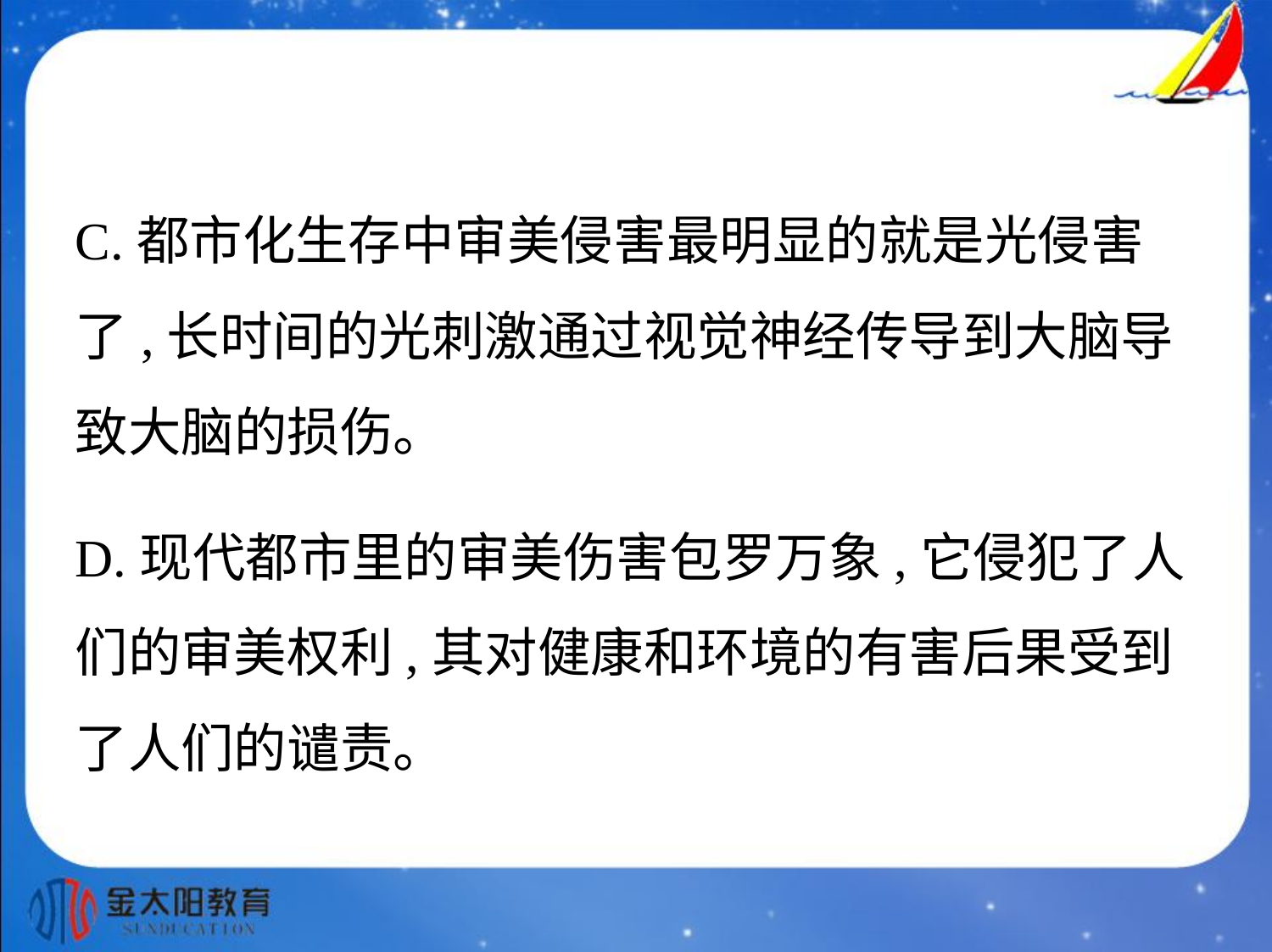

C.都市化生存中审美侵害最明显的就是光侵害
了,长时间的光刺激通过视觉神经传导到大脑导
致大脑的损伤。
D.现代都市里的审美伤害包罗万象,它侵犯了人
们的审美权利,其对健康和环境的有害后果受到
了人们的谴责。